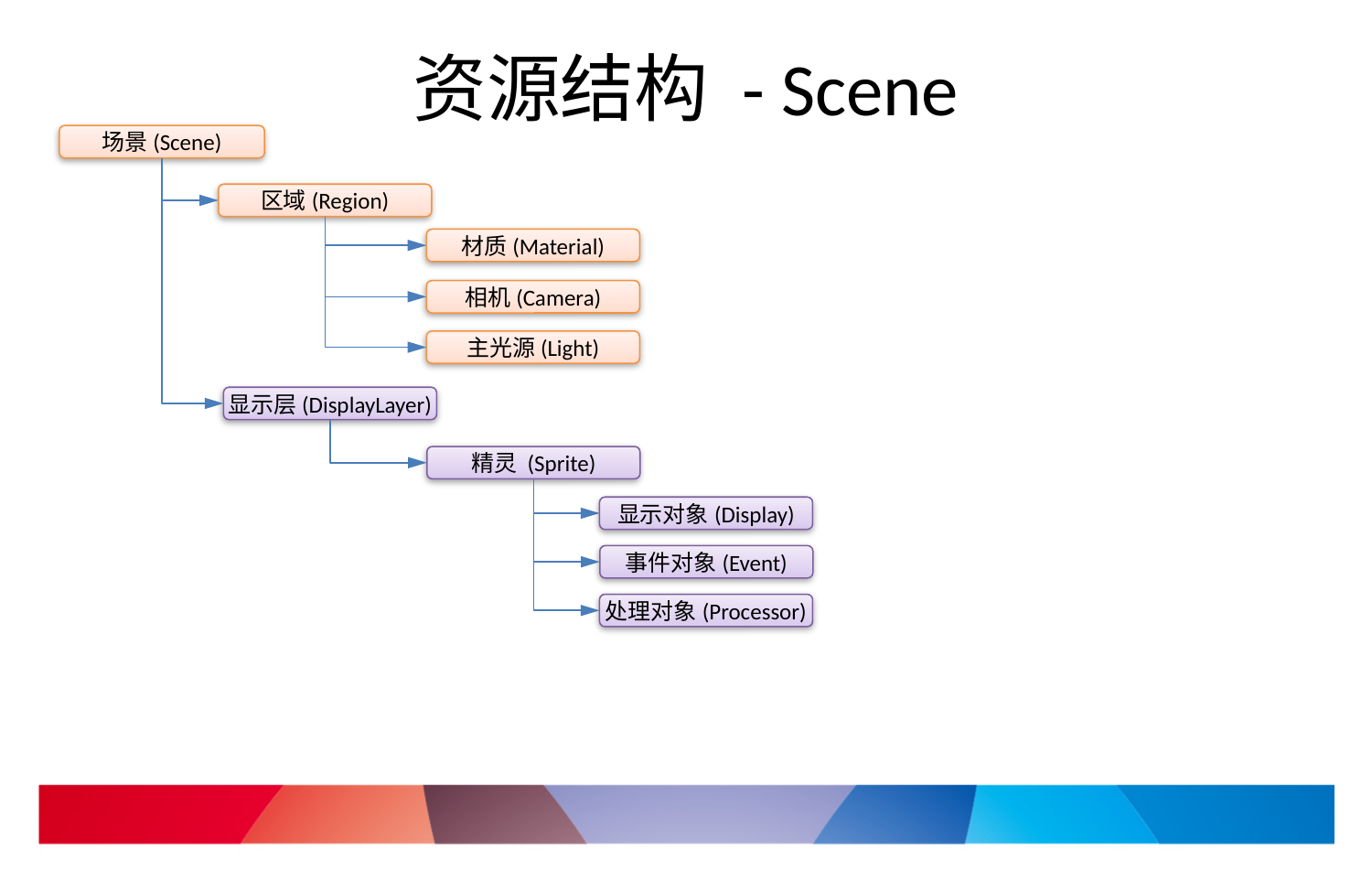

# 资源结构 - Scene
场景(Scene)
区域(Region)
材质(Material)
相机(Camera)
主光源(Light)
显示层(DisplayLayer)
精灵 (Sprite)
显示对象(Display)
事件对象(Event)
处理对象(Processor)